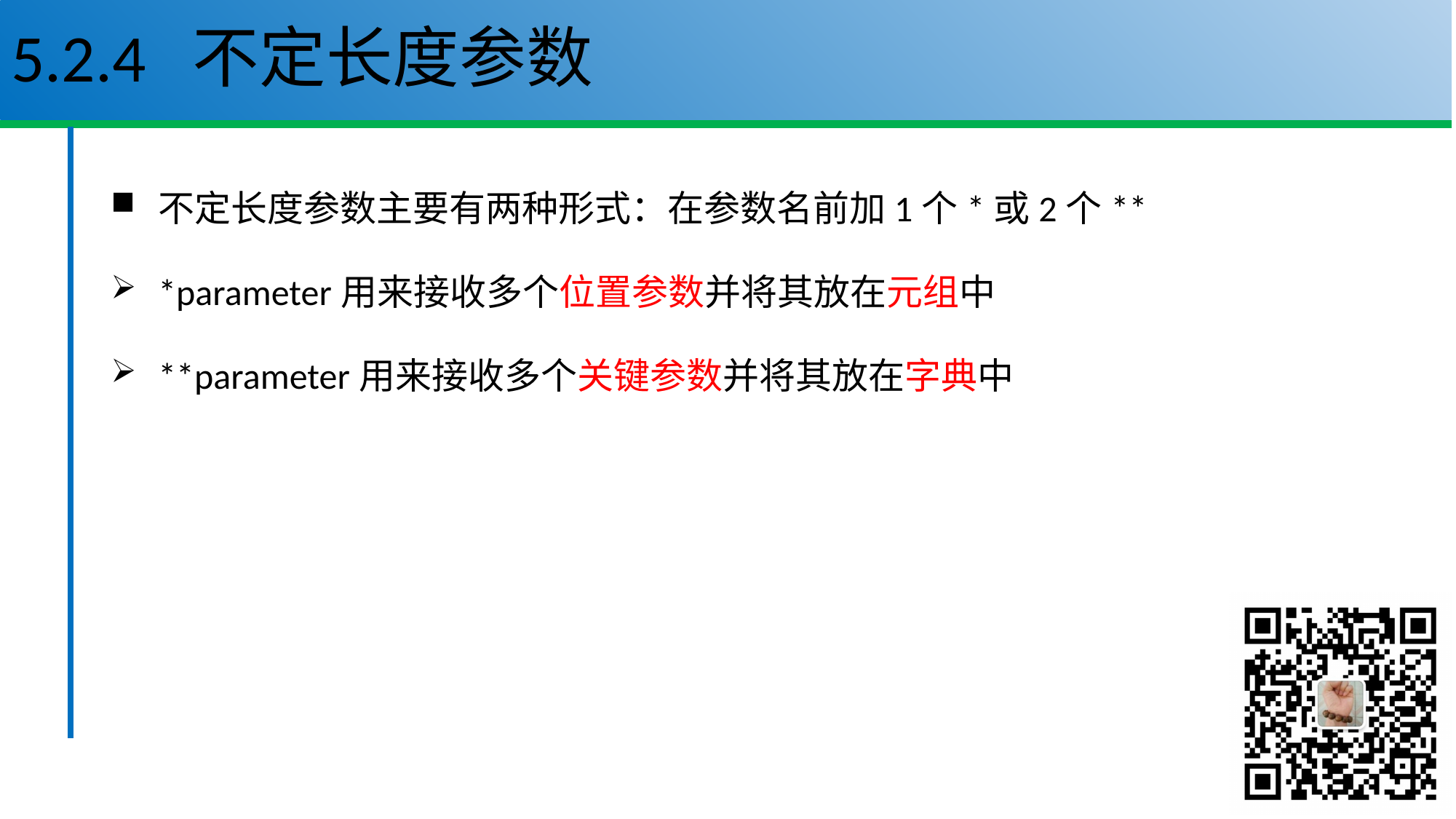

# 5.2.4  不定长度参数
不定长度参数主要有两种形式：在参数名前加1个*或2个**
*parameter用来接收多个位置参数并将其放在元组中
**parameter用来接收多个关键参数并将其放在字典中
15